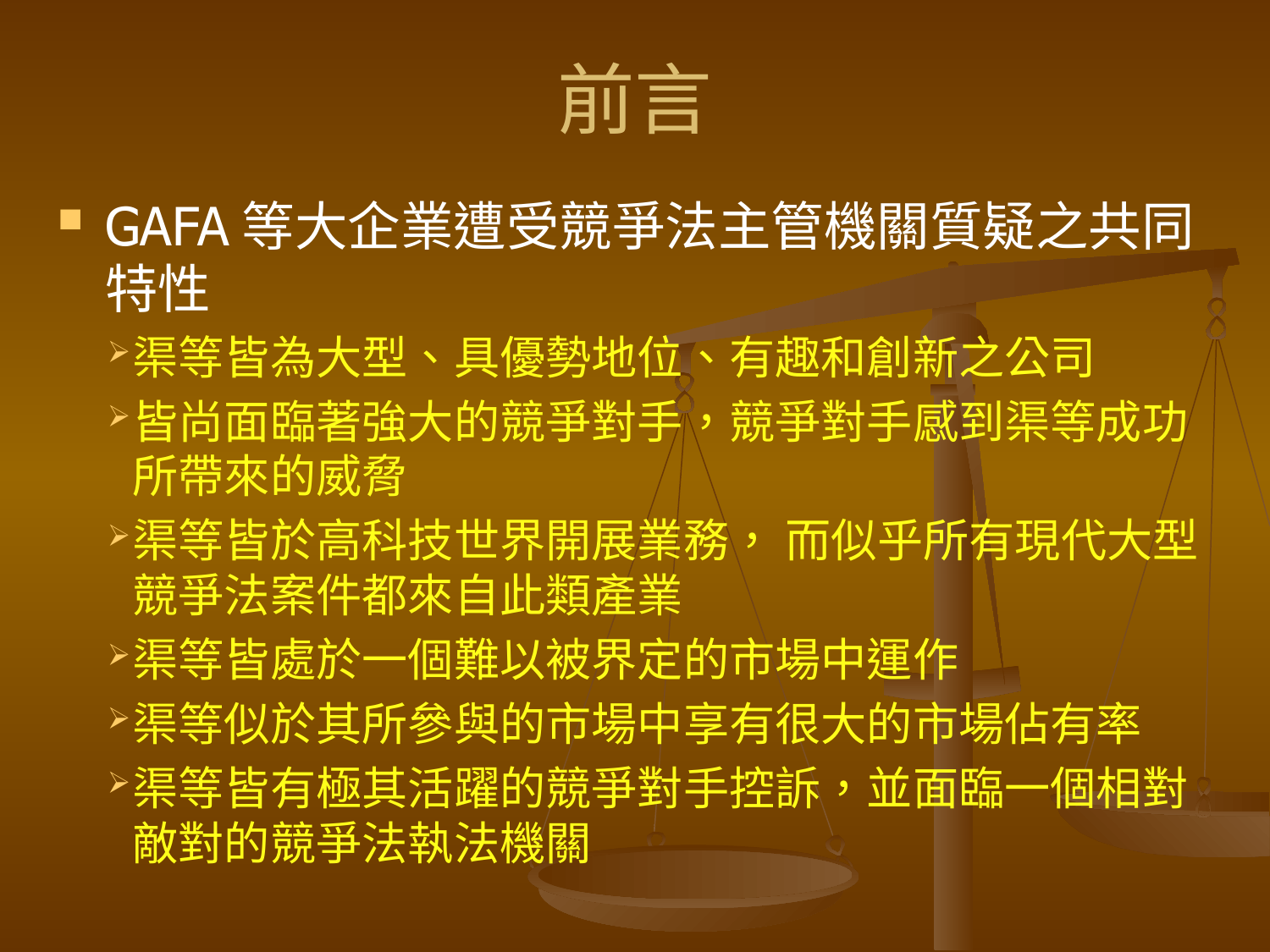

# 前言
GAFA等大企業遭受競爭法主管機關質疑之共同特性
渠等皆為大型、具優勢地位、有趣和創新之公司
皆尚面臨著強大的競爭對手，競爭對手感到渠等成功所帶來的威脅
渠等皆於高科技世界開展業務， 而似乎所有現代大型競爭法案件都來自此類產業
渠等皆處於一個難以被界定的市場中運作
渠等似於其所參與的市場中享有很大的市場佔有率
渠等皆有極其活躍的競爭對手控訴，並面臨一個相對敵對的競爭法執法機關